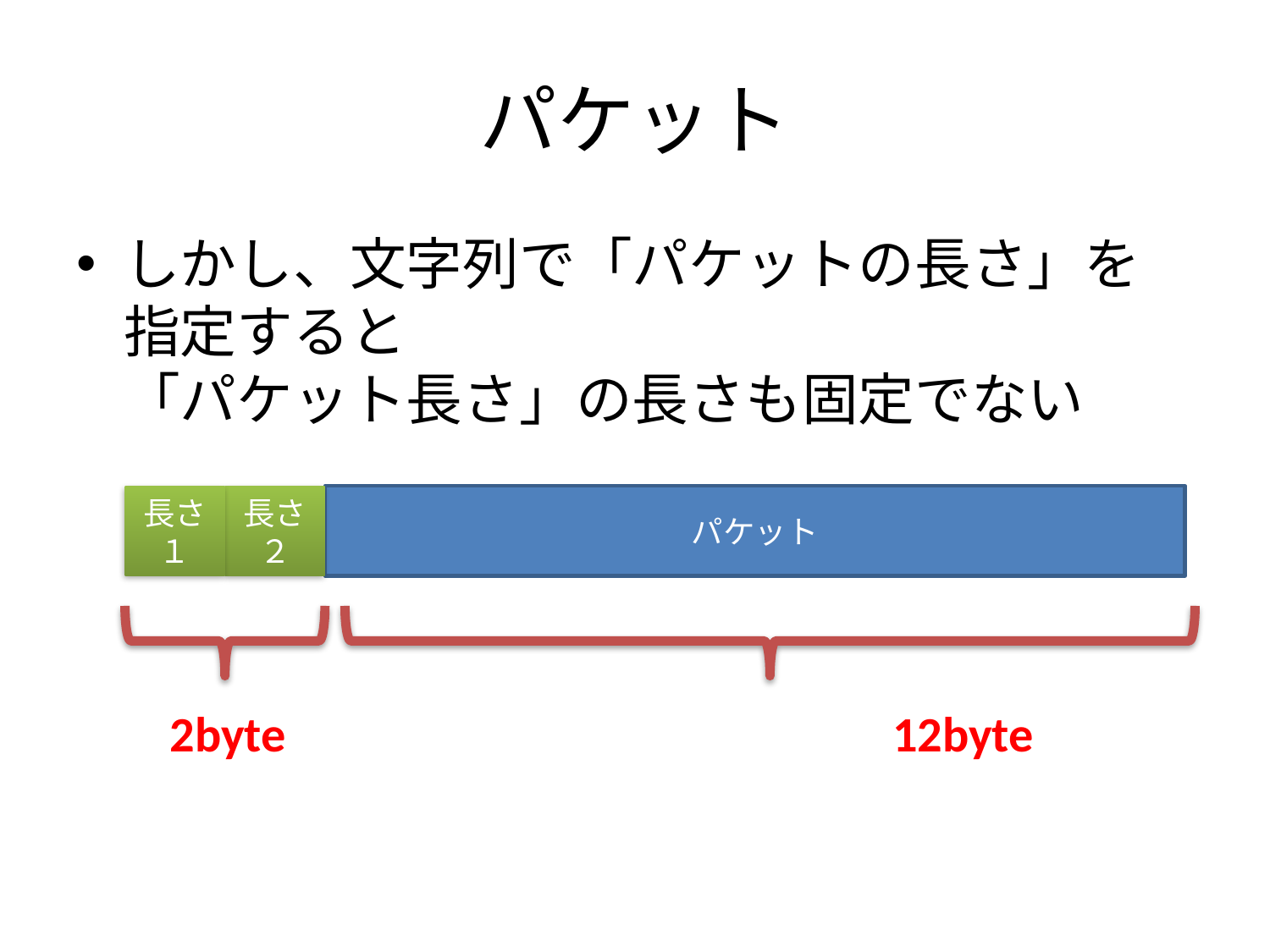

# パケット

しかし、文字列で「パケットの長さ」を指定すると
「パケット長さ」の長さも固定でない
長さ１
長さ
２
パケット

  2byte　　　　　　　　　　        12byte